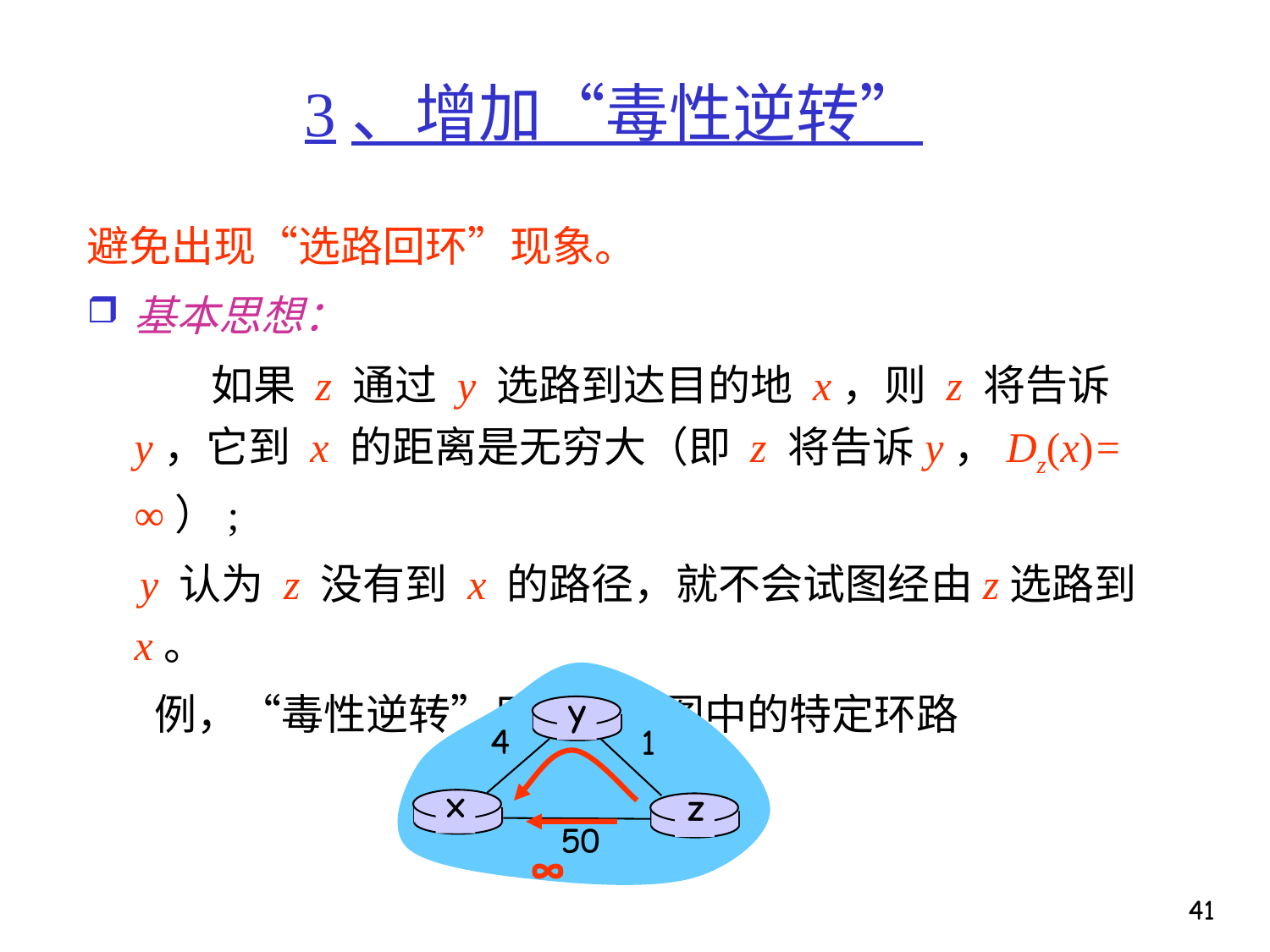

# 3、增加“毒性逆转”
避免出现“选路回环”现象。
基本思想：
            如果 z 通过 y 选路到达目的地 x，则 z 将告诉 y，它到 x 的距离是无穷大（即 z 将告诉y，Dz(x)= ∞）;
     y 认为 z 没有到 x 的路径，就不会试图经由z选路到x。
      例，“毒性逆转”用来解决图中的特定环路

y

4
1

x

z

50

∞
41